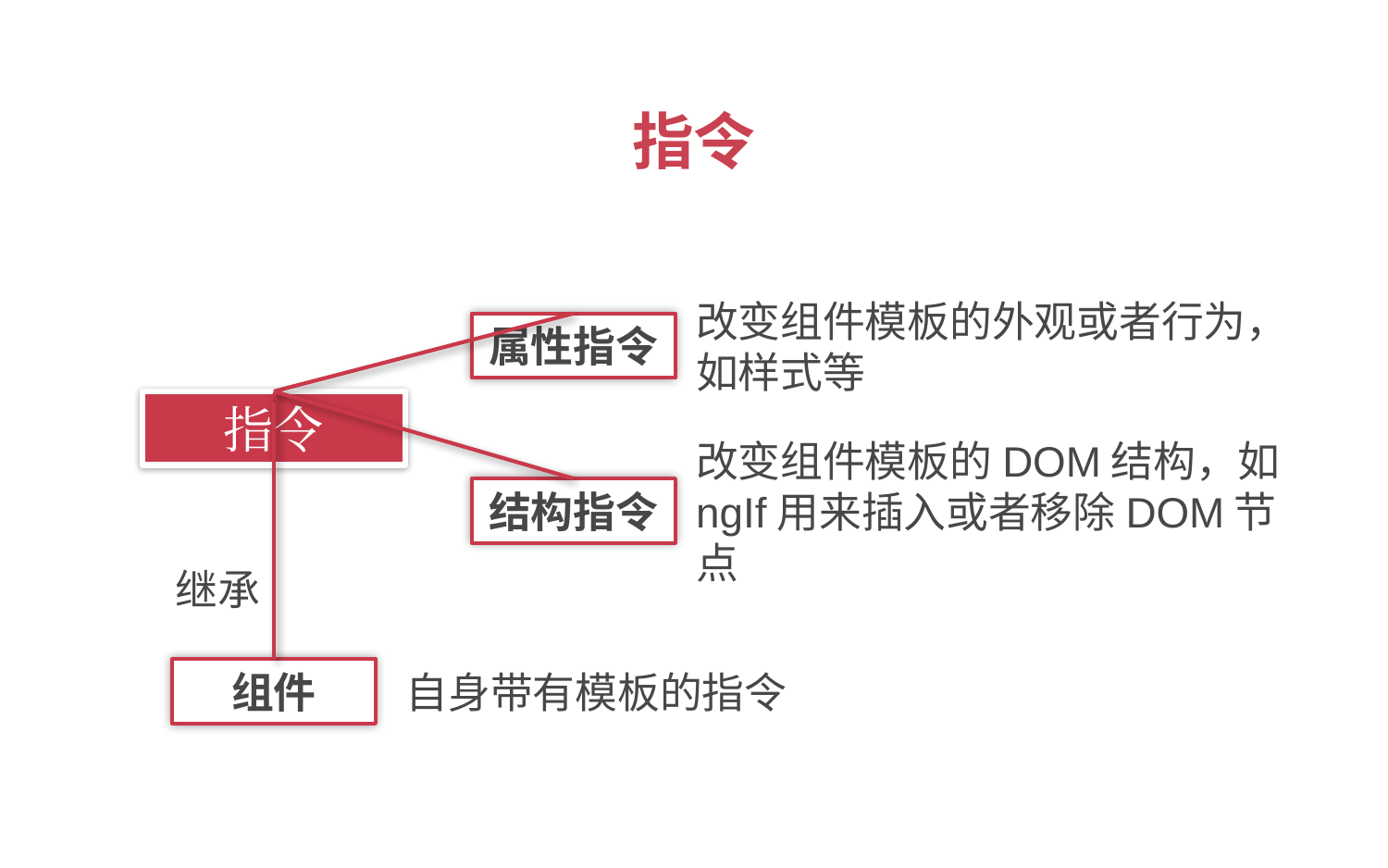

指令
改变组件模板的外观或者行为，如样式等
属性指令
指令
改变组件模板的DOM结构，如ngIf用来插入或者移除DOM节点
结构指令
继承
组件
自身带有模板的指令